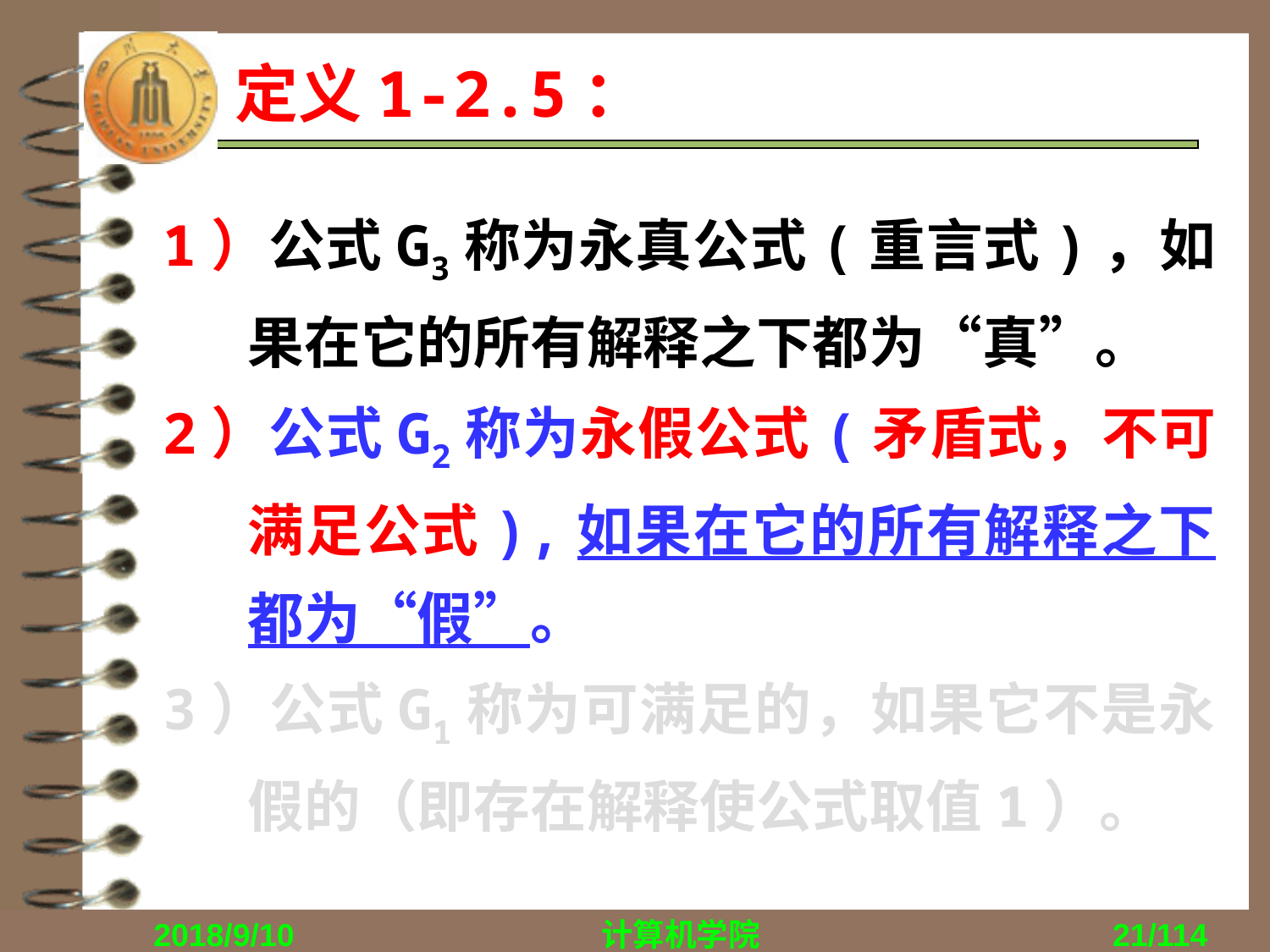

# 定义1-2.5：
1）公式G3称为永真公式(重言式)，如果在它的所有解释之下都为“真”。
2）公式G2称为永假公式(矛盾式，不可满足公式),如果在它的所有解释之下都为“假”。
3）公式G1称为可满足的，如果它不是永假的（即存在解释使公式取值1）。
2018/9/10
计算机学院
21/114